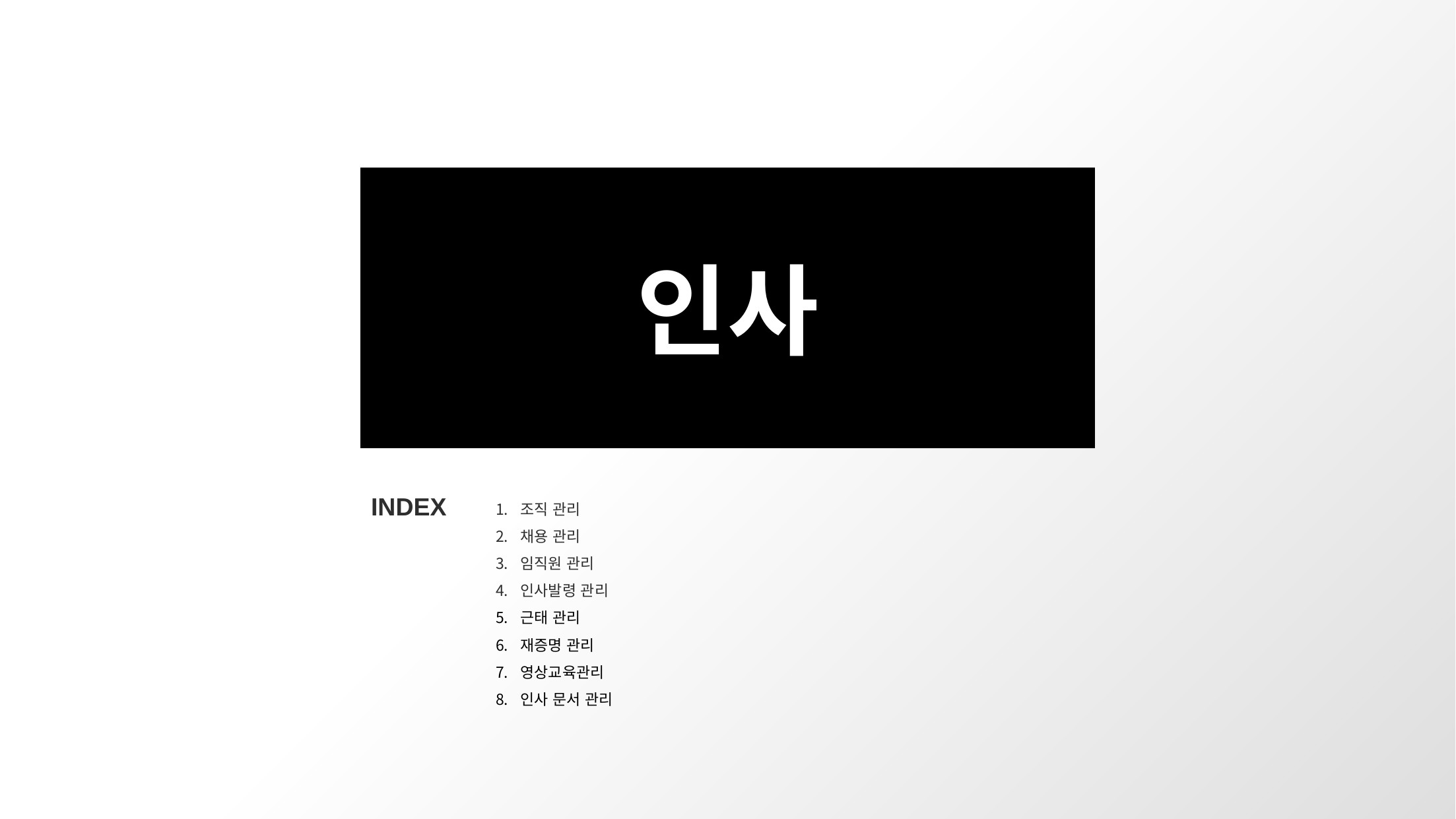

인사
INDEX
조직 관리
채용 관리
임직원 관리
인사발령 관리
근태 관리
재증명 관리
영상교육관리
인사 문서 관리